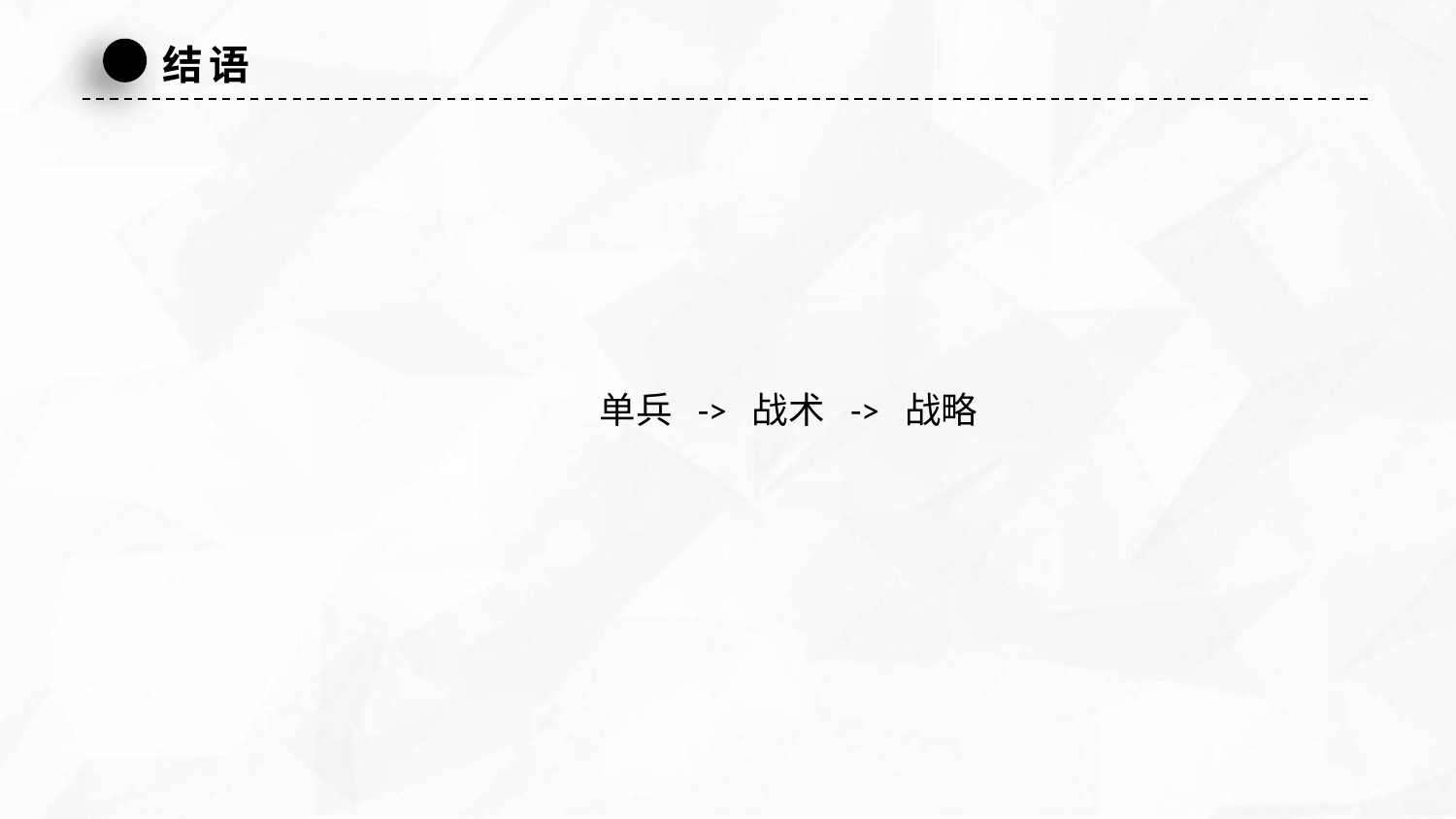

结语

单兵  ->  战术  ->  战略
延时符